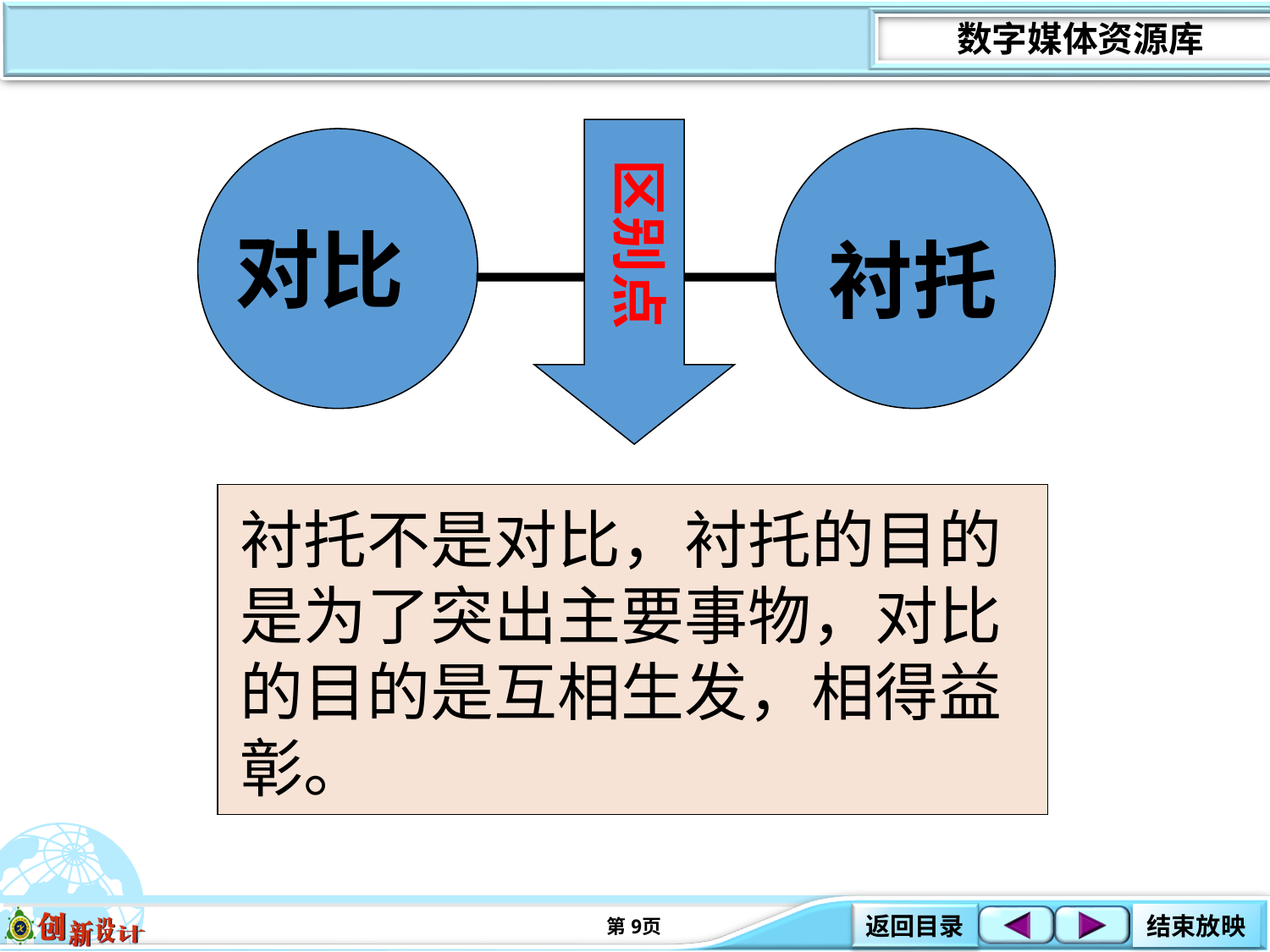

对比
衬托

区别点

衬托不是对比，衬托的目的是为了突出主要事物，对比的目的是互相生发，相得益彰。